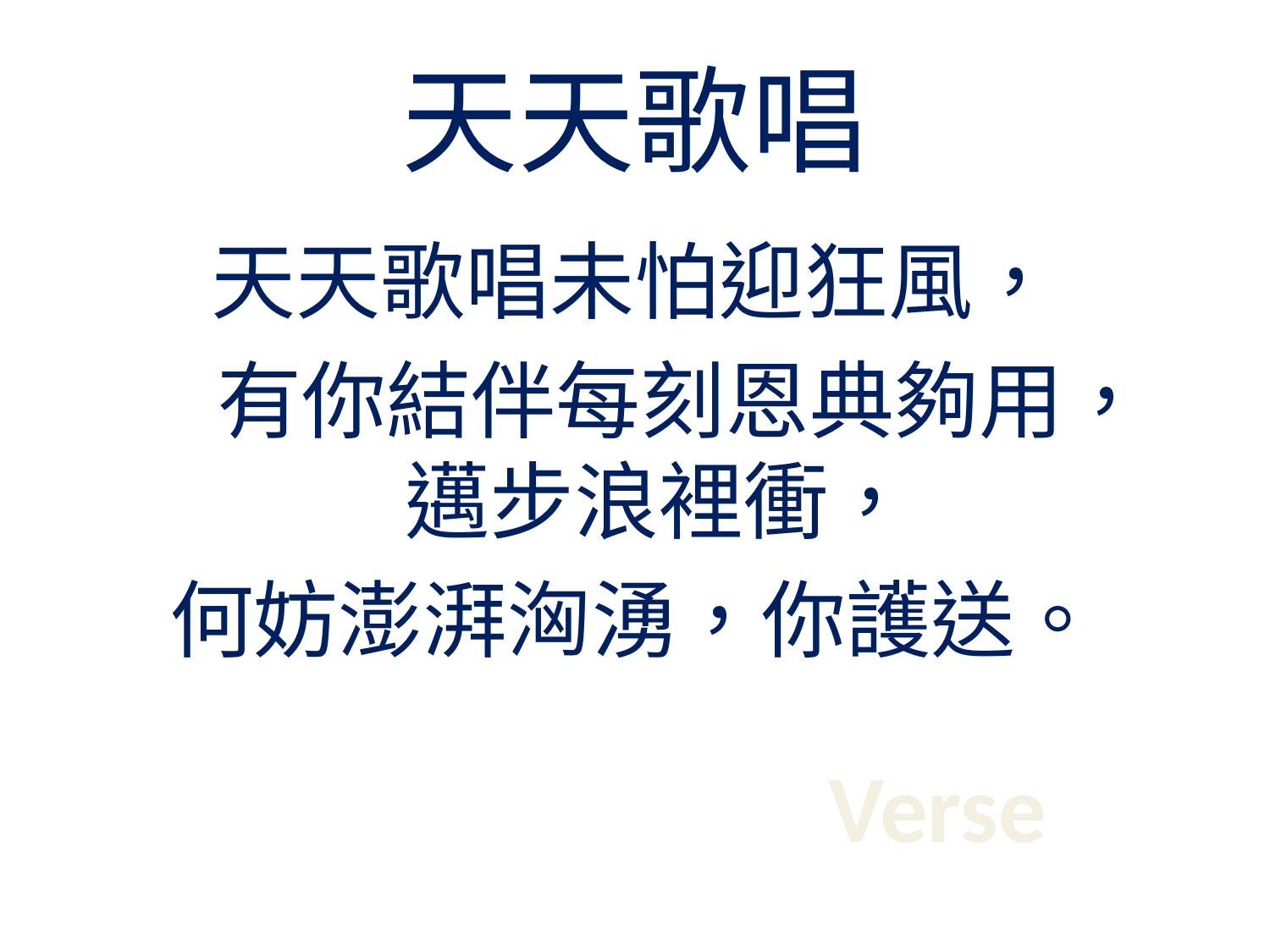

# 天天歌唱
天天歌唱未怕迎狂風，
    有你結伴每刻恩典夠用，
邁步浪裡衝，
何妨澎湃洶湧，你護送。
Verse